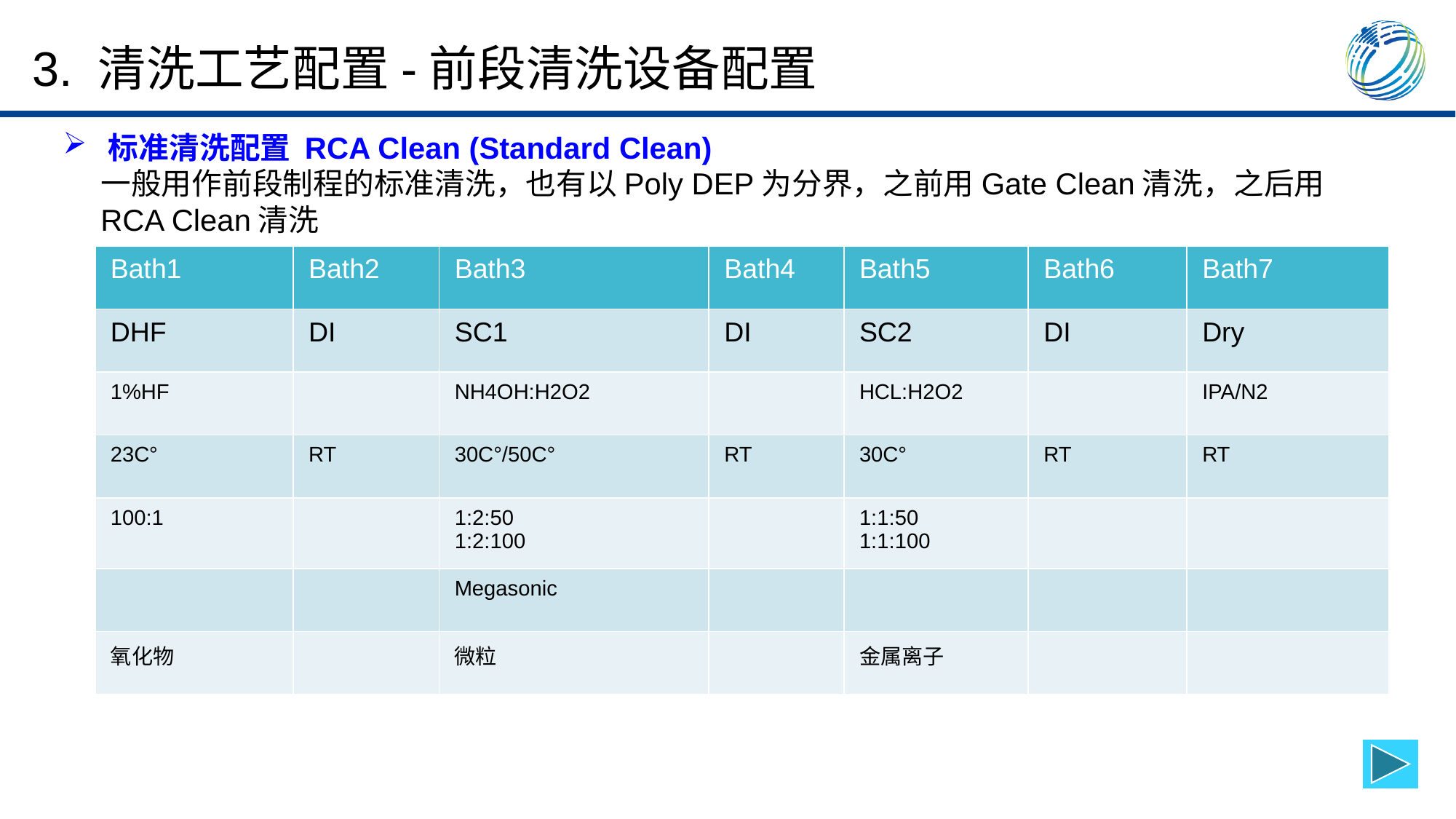

3. 清洗工艺配置-前段清洗设备配置
  标准清洗配置 RCA Clean (Standard Clean)
一般用作前段制程的标准清洗，也有以Poly DEP为分界，之前用Gate Clean清洗，之后用RCA Clean清洗
| Bath1 | Bath2 | Bath3 | Bath4 | Bath5 | Bath6 | Bath7 |
| --- | --- | --- | --- | --- | --- | --- |
| DHF | DI | SC1 | DI | SC2 | DI | Dry |
| 1%HF |  | NH4OH:H2O2 |  | HCL:H2O2 |  | IPA/N2 |
| 23C° | RT | 30C°/50C° | RT | 30C° | RT | RT |
| 100:1 |  | 1:2:50 1:2:100 |  | 1:1:50 1:1:100 |  |  |
|  |  | Megasonic |  |  |  |  |
| 氧化物 |  | 微粒 |  | 金属离子 |  |  |